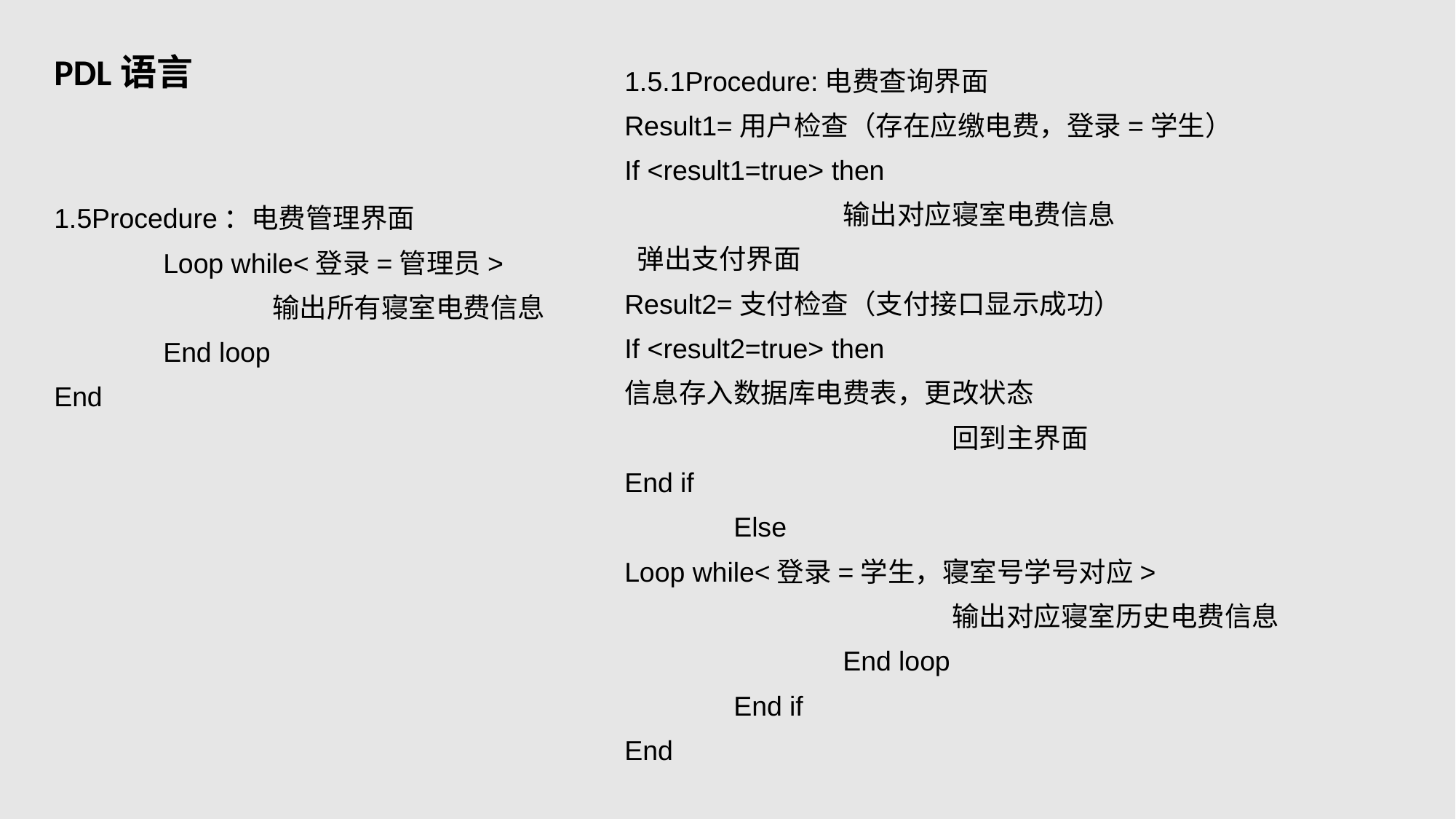

PDL语言
1.5.1Procedure:电费查询界面
Result1=用户检查（存在应缴电费，登录=学生）
If <result1=true> then
 		输出对应寝室电费信息
 弹出支付界面
Result2=支付检查（支付接口显示成功）
If <result2=true> then
信息存入数据库电费表，更改状态
			回到主界面
End if
 	Else
Loop while<登录=学生，寝室号学号对应>
			输出对应寝室历史电费信息
		End loop
  	End if
End
1.5Procedure：电费管理界面
	Loop while<登录=管理员>
		输出所有寝室电费信息
	End loop
End